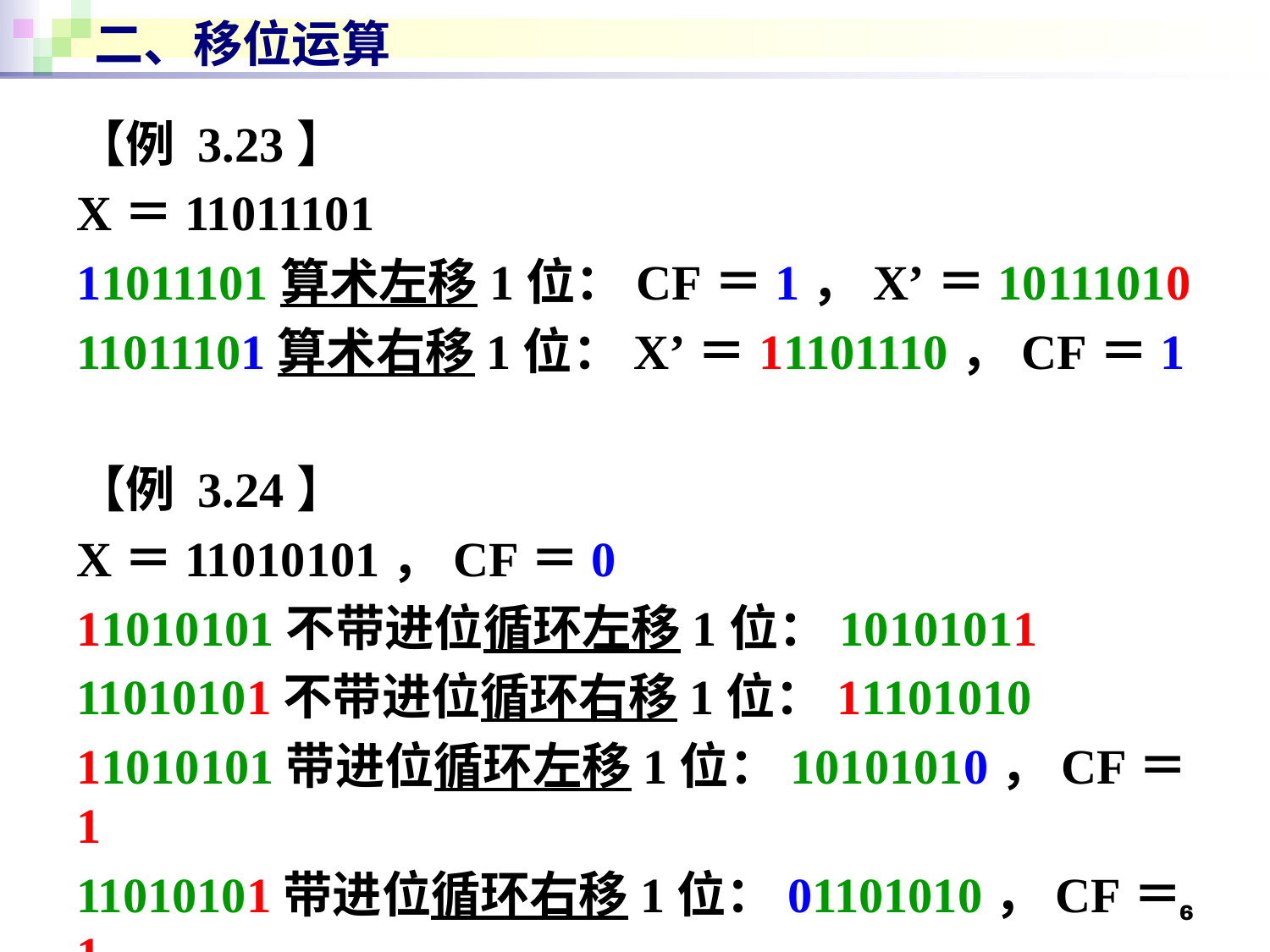

# 二、移位运算
【例 3.23】
X＝11011101
11011101算术左移1位：CF＝1，X’＝10111010
11011101算术右移1位：X’＝11101110，CF＝1

【例 3.24】
X＝11010101，CF＝0
11010101不带进位循环左移1位：10101011
11010101不带进位循环右移1位：11101010
11010101带进位循环左移1位：10101010，CF＝1
11010101带进位循环右移1位：01101010，CF＝1
6